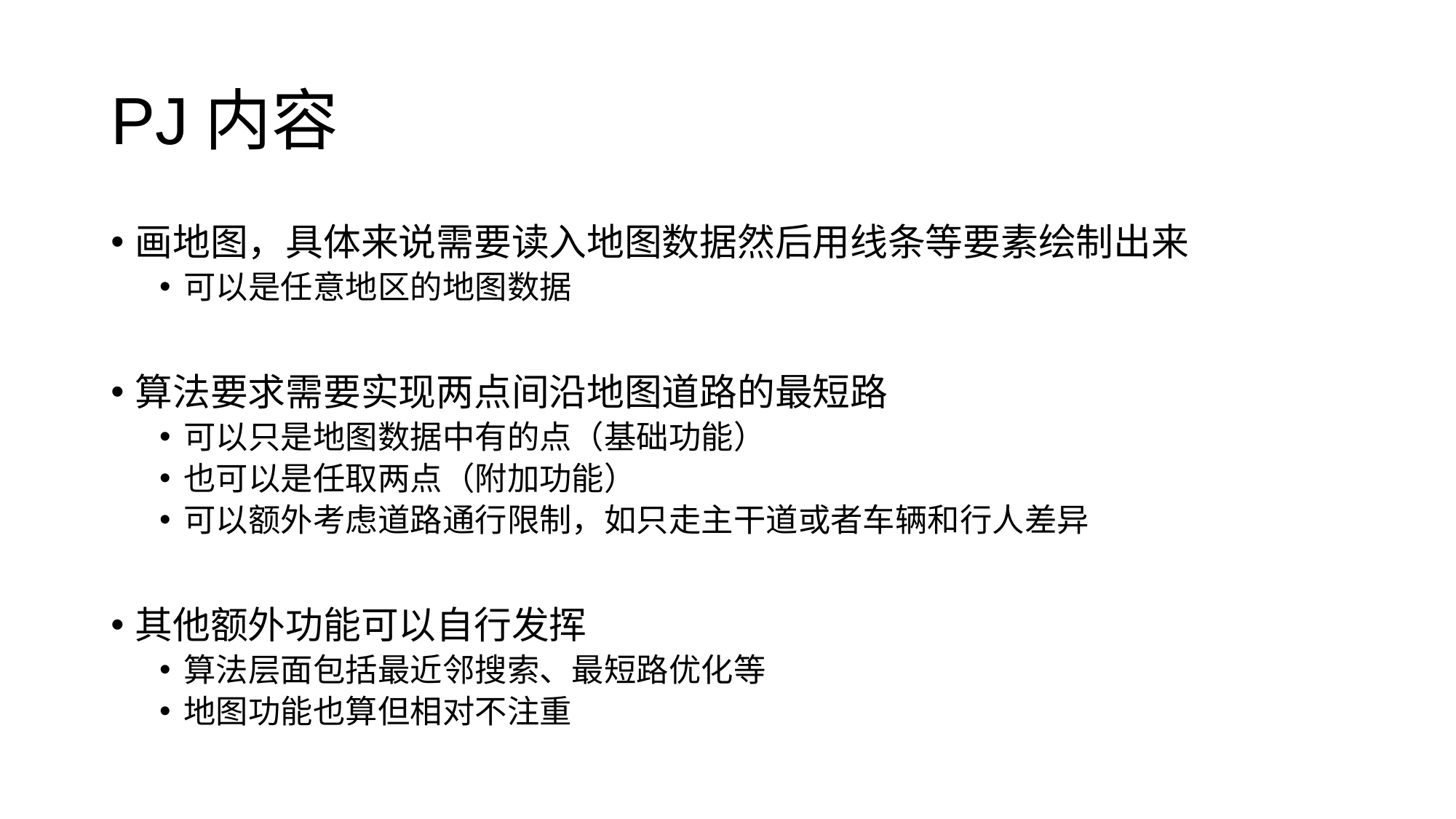

# PJ内容
画地图，具体来说需要读入地图数据然后用线条等要素绘制出来
可以是任意地区的地图数据

算法要求需要实现两点间沿地图道路的最短路
可以只是地图数据中有的点（基础功能）
也可以是任取两点（附加功能）
可以额外考虑道路通行限制，如只走主干道或者车辆和行人差异

其他额外功能可以自行发挥
算法层面包括最近邻搜索、最短路优化等
地图功能也算但相对不注重